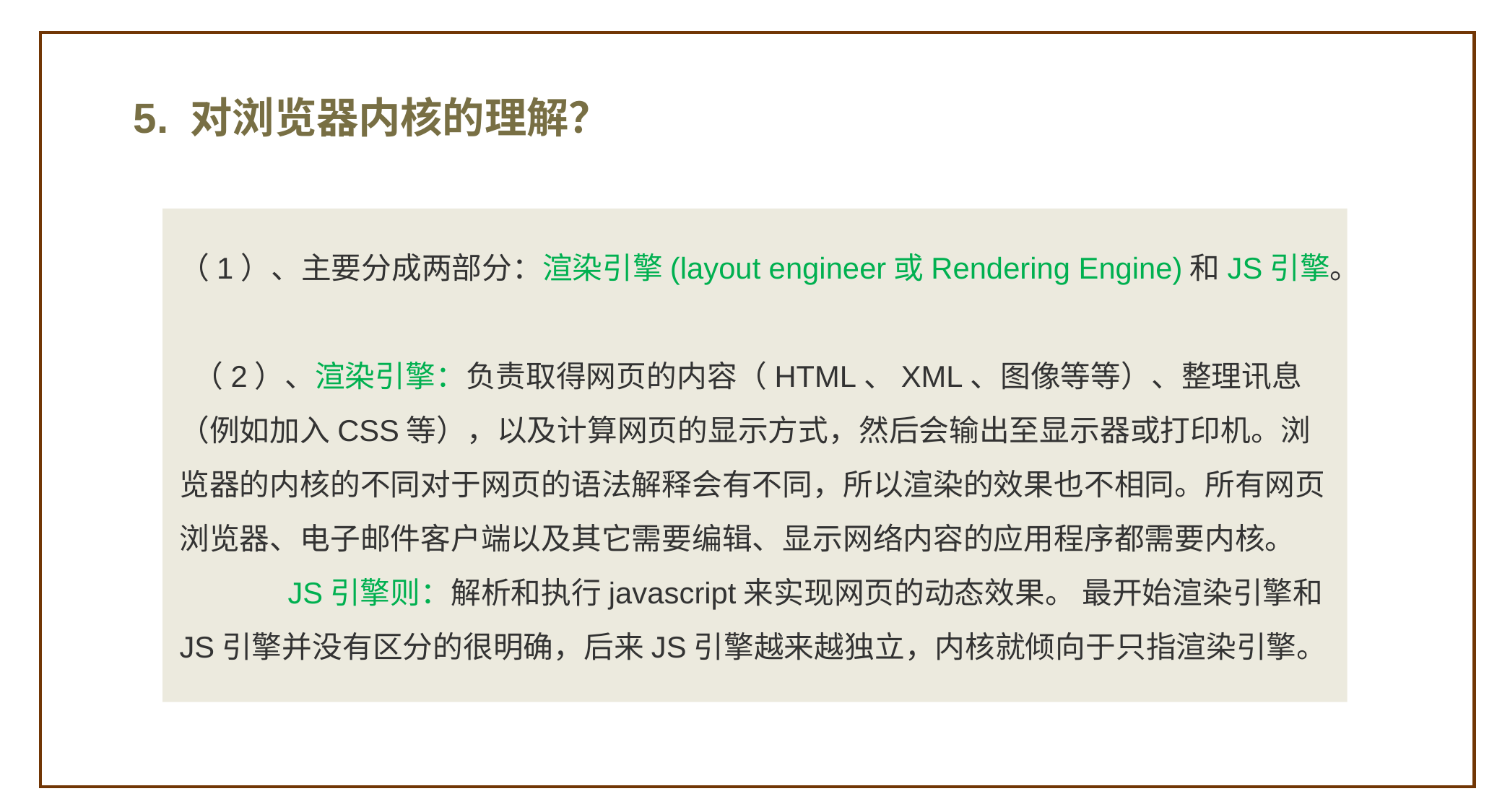

5. 对浏览器内核的理解？

（1）、主要分成两部分：渲染引擎(layout engineer或Rendering Engine)和JS引擎。

 （2）、渲染引擎：负责取得网页的内容（HTML、XML、图像等等）、整理讯息（例如加入CSS等），以及计算网页的显示方式，然后会输出至显示器或打印机。浏览器的内核的不同对于网页的语法解释会有不同，所以渲染的效果也不相同。所有网页浏览器、电子邮件客户端以及其它需要编辑、显示网络内容的应用程序都需要内核。
	JS引擎则：解析和执行javascript来实现网页的动态效果。 最开始渲染引擎和JS引擎并没有区分的很明确，后来JS引擎越来越独立，内核就倾向于只指渲染引擎。